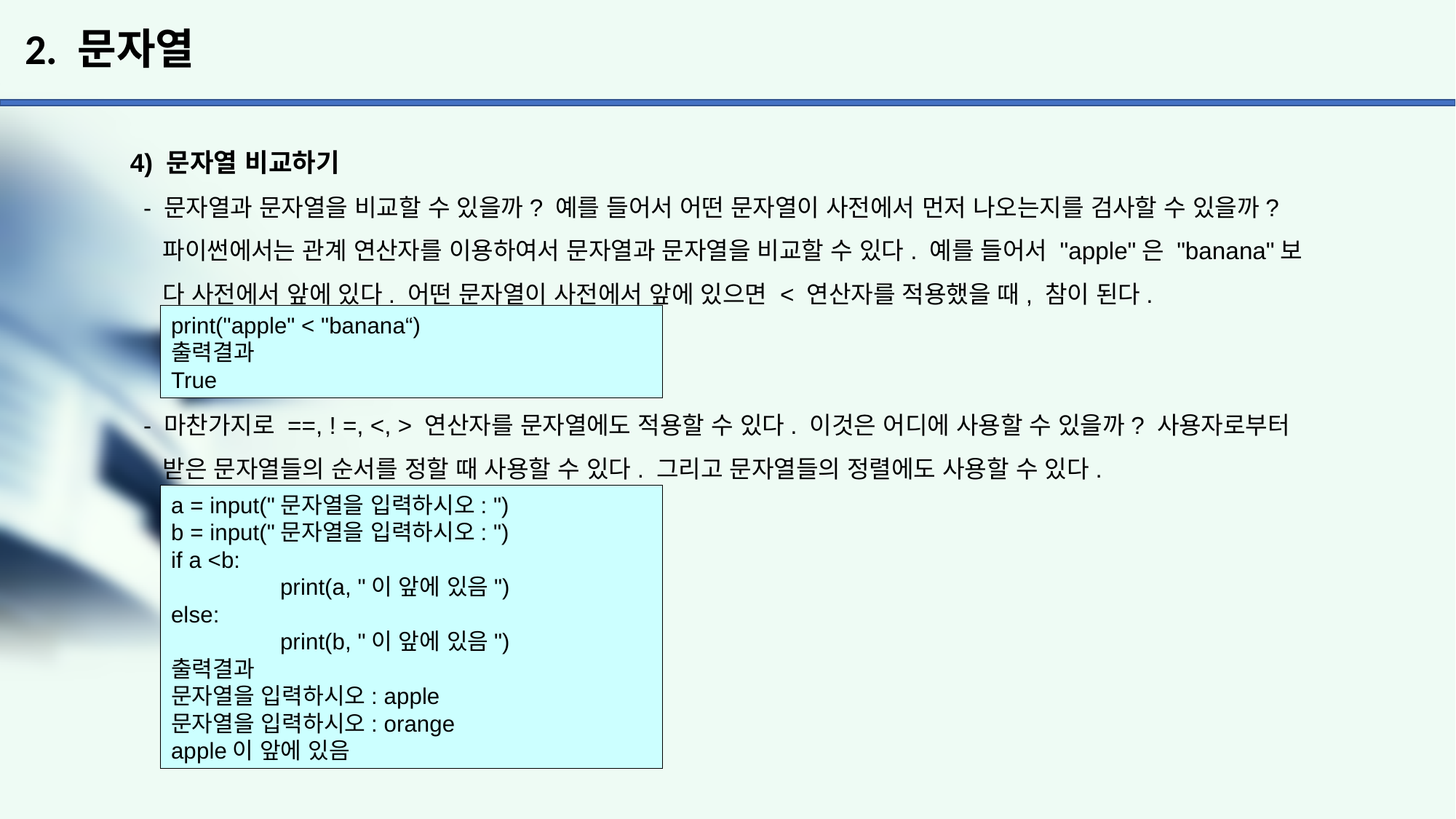

# 2. 문자열
4) 문자열 비교하기
  - 문자열과 문자열을 비교할 수 있을까? 예를 들어서 어떤 문자열이 사전에서 먼저 나오는지를 검사할 수 있을까?
    파이썬에서는 관계 연산자를 이용하여서 문자열과 문자열을 비교할 수 있다. 예를 들어서 "apple"은 "banana"보
    다 사전에서 앞에 있다. 어떤 문자열이 사전에서 앞에 있으면 < 연산자를 적용했을 때, 참이 된다.

  - 마찬가지로 ==, ! =, <, > 연산자를 문자열에도 적용할 수 있다. 이것은 어디에 사용할 수 있을까? 사용자로부터
    받은 문자열들의 순서를 정할 때 사용할 수 있다. 그리고 문자열들의 정렬에도 사용할 수 있다.
print("apple" < "banana“)
출력결과
True
a = input("문자열을 입력하시오: ")
b = input("문자열을 입력하시오: ")
if a <b:
	print(a, "이 앞에 있음")
else:
	print(b, "이 앞에 있음")
출력결과
문자열을 입력하시오: apple
문자열을 입력하시오: orange
apple이 앞에 있음